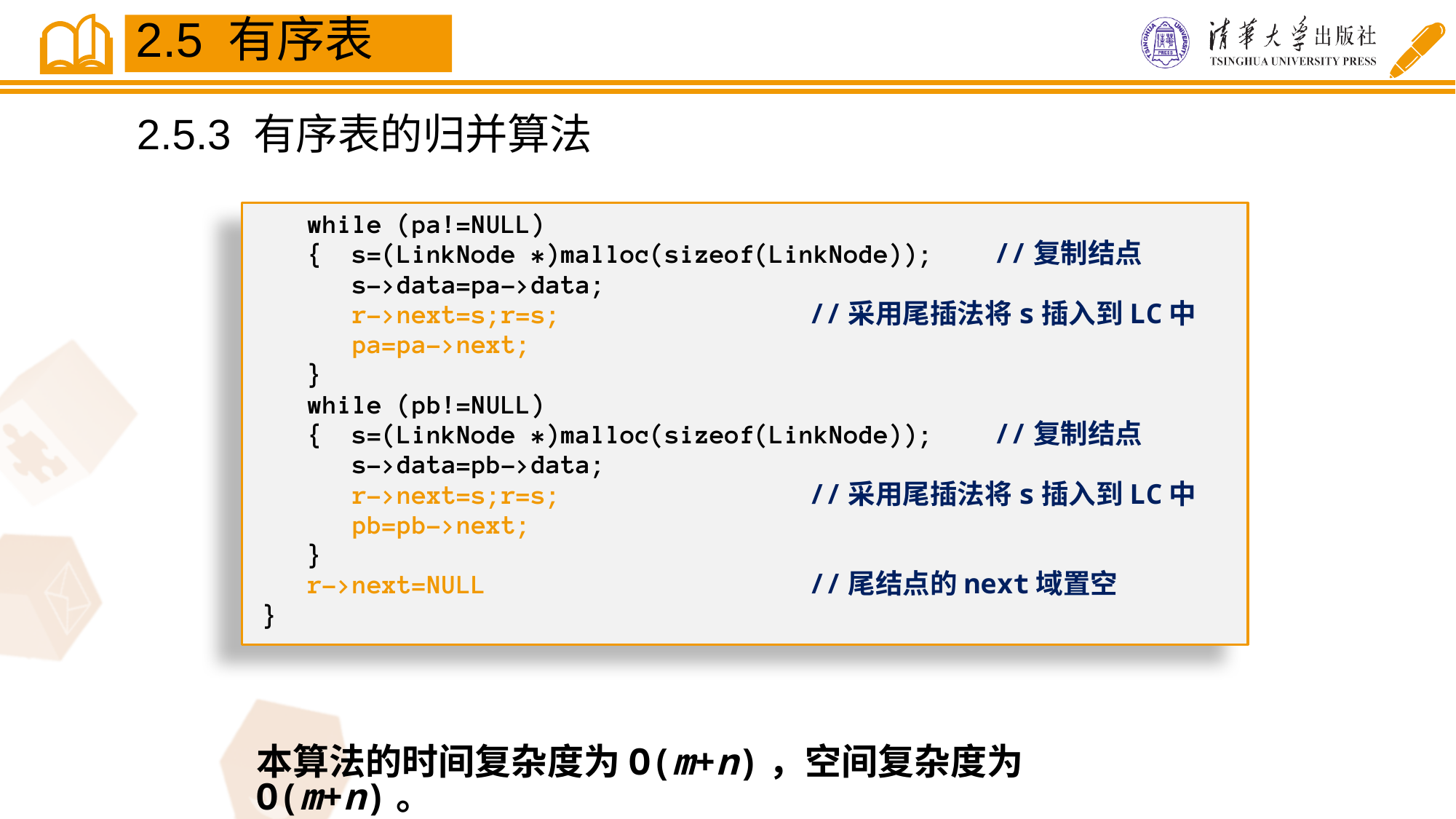

2.5 有序表
2.5.3 有序表的归并算法
   while (pa!=NULL)
   {  s=(LinkNode *)malloc(sizeof(LinkNode));    //复制结点
      s->data=pa->data;
      r->next=s;r=s;			//采用尾插法将s插入到LC中
      pa=pa->next;
   }
   while (pb!=NULL)
   {  s=(LinkNode *)malloc(sizeof(LinkNode));    //复制结点
      s->data=pb->data;
      r->next=s;r=s;			//采用尾插法将s插入到LC中
      pb=pb->next;
   }
   r->next=NULL			//尾结点的next域置空
}
本算法的时间复杂度为O(m+n)，空间复杂度为O(m+n)。